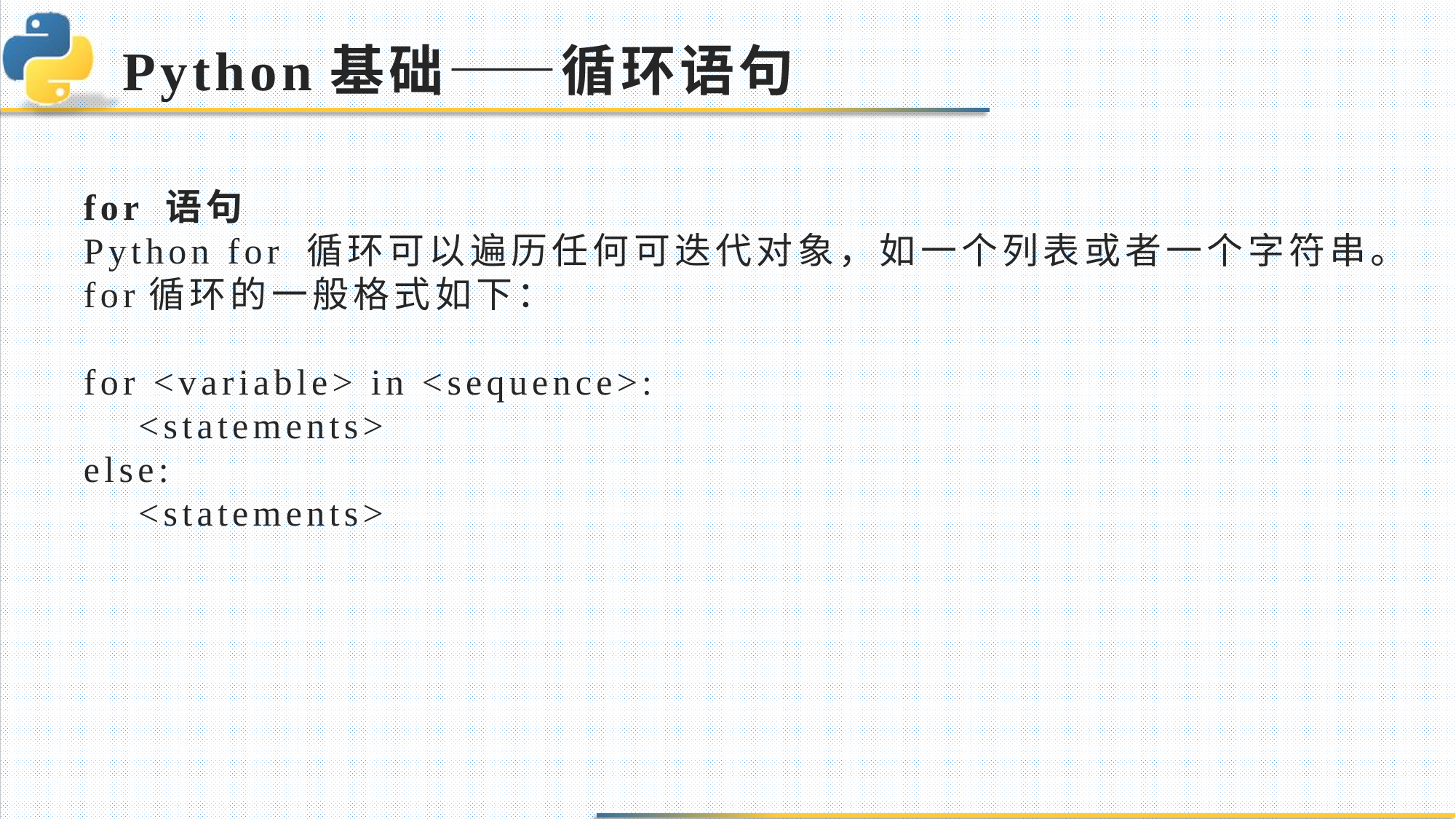

# Python基础——循环语句
for 语句
Python for 循环可以遍历任何可迭代对象，如一个列表或者一个字符串。
for循环的一般格式如下：

for <variable> in <sequence>:
    <statements>
else:
    <statements>